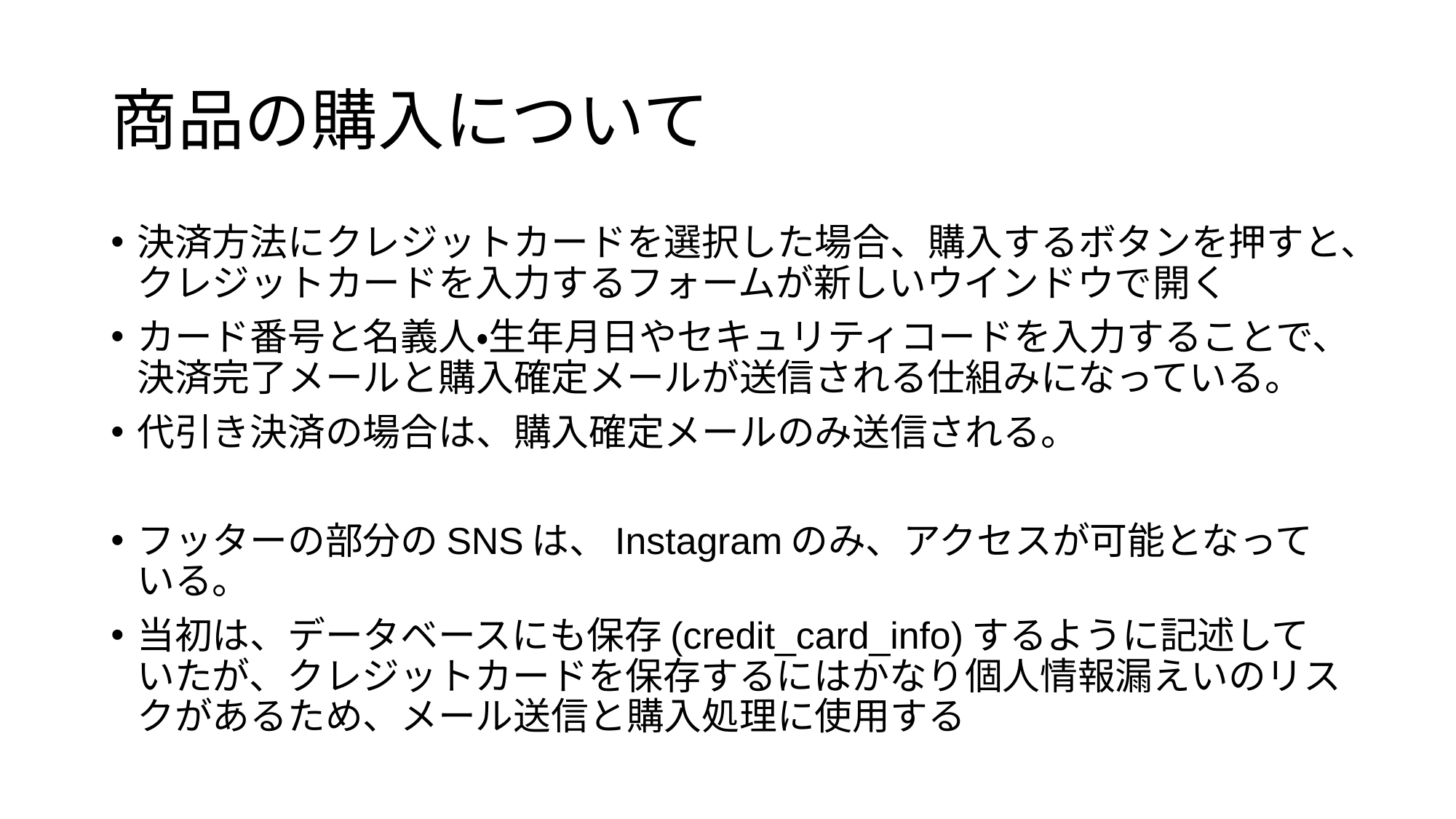

# 商品の購入について
決済方法にクレジットカードを選択した場合、購入するボタンを押すと、クレジットカードを入力するフォームが新しいウインドウで開く
カード番号と名義人・生年月日やセキュリティコードを入力することで、決済完了メールと購入確定メールが送信される仕組みになっている。
代引き決済の場合は、購入確定メールのみ送信される。

フッターの部分のSNSは、Instagramのみ、アクセスが可能となっている。
当初は、データベースにも保存(credit_card_info)するように記述していたが、クレジットカードを保存するにはかなり個人情報漏えいのリスクがあるため、メール送信と購入処理に使用する